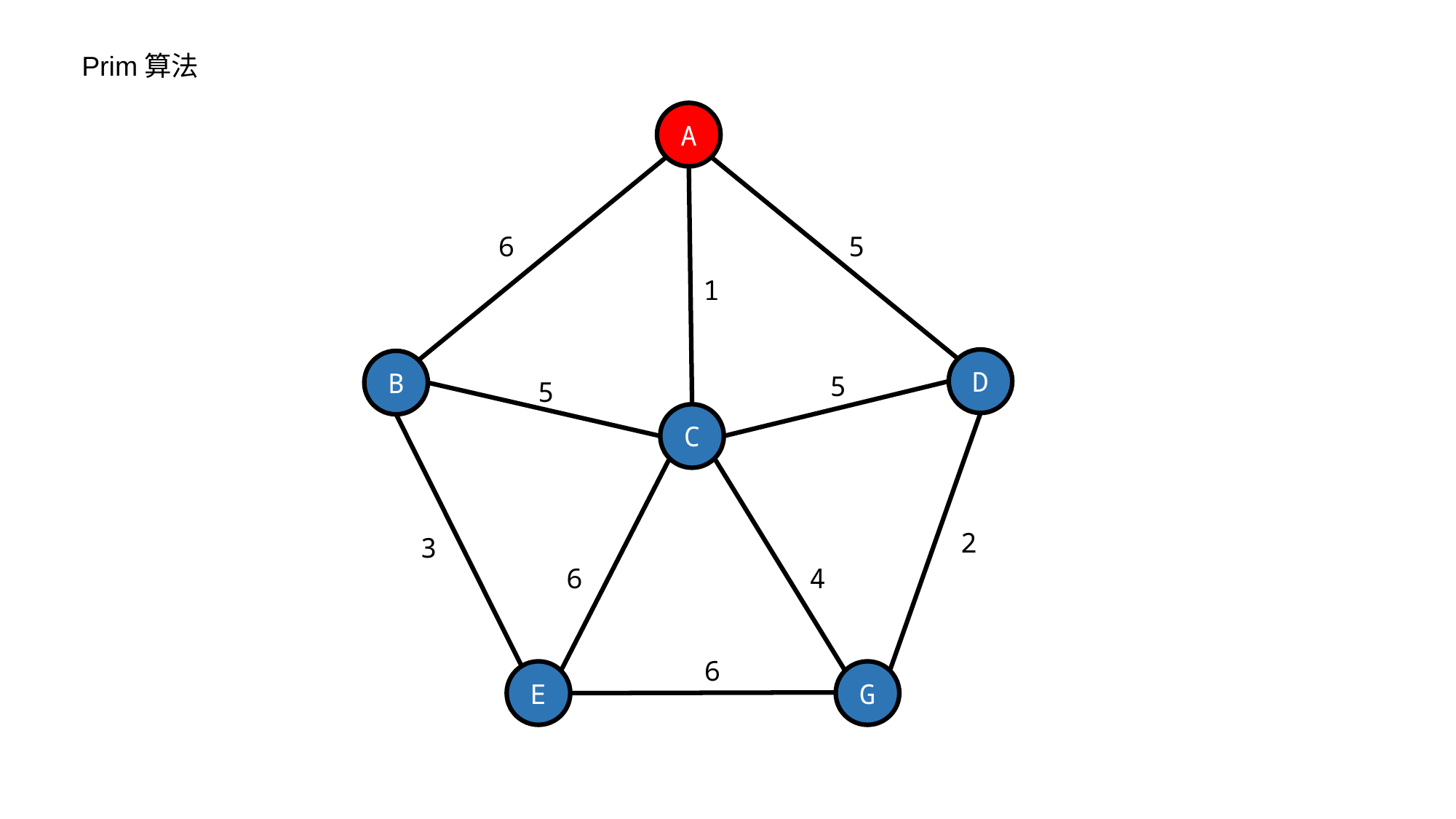

Prim算法
A
6
5
1
D
B
5
5
C
2
3
6
4
6
E
G